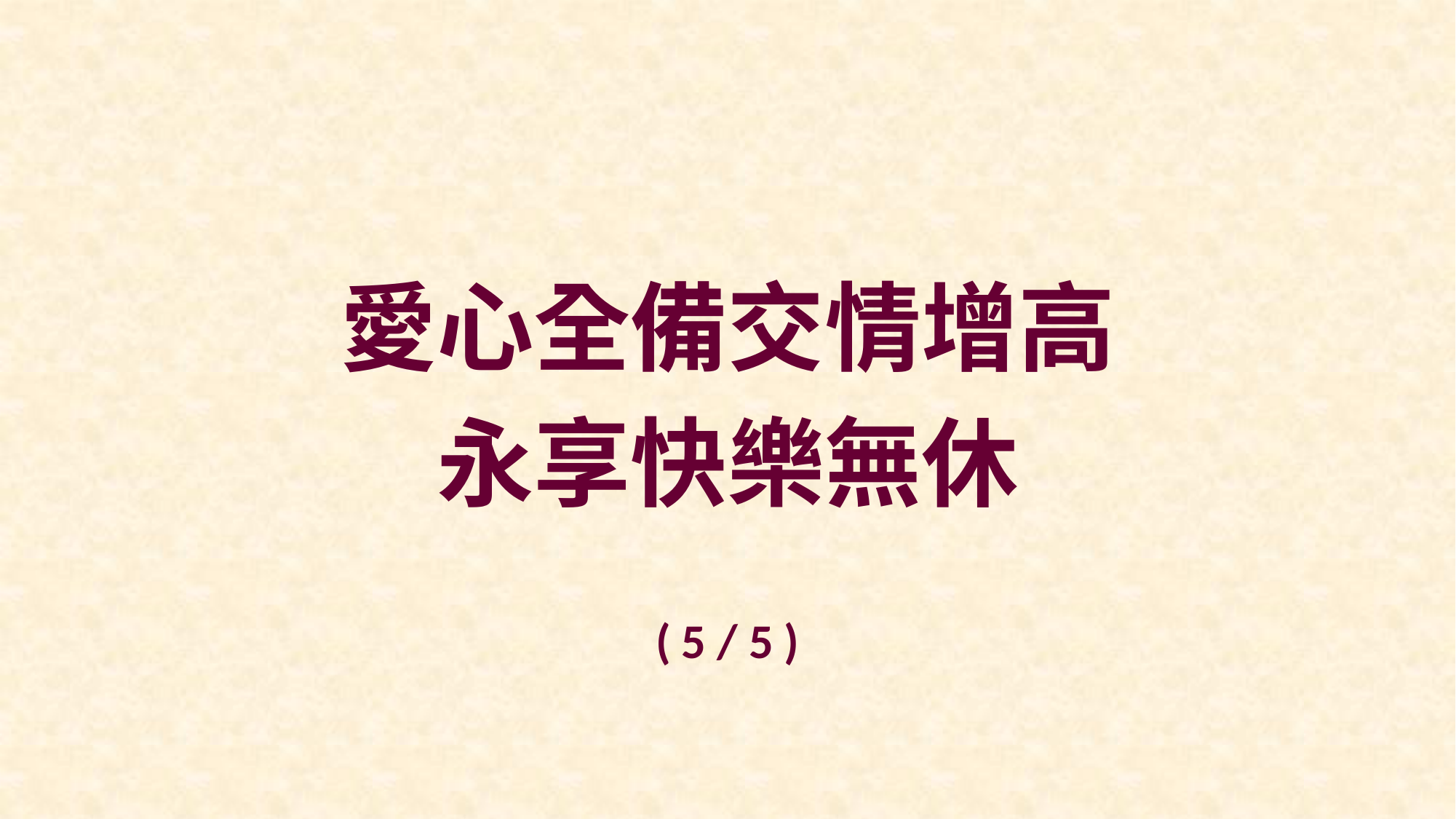

愛心全備交情增高
永享快樂無休
( 5 / 5 )